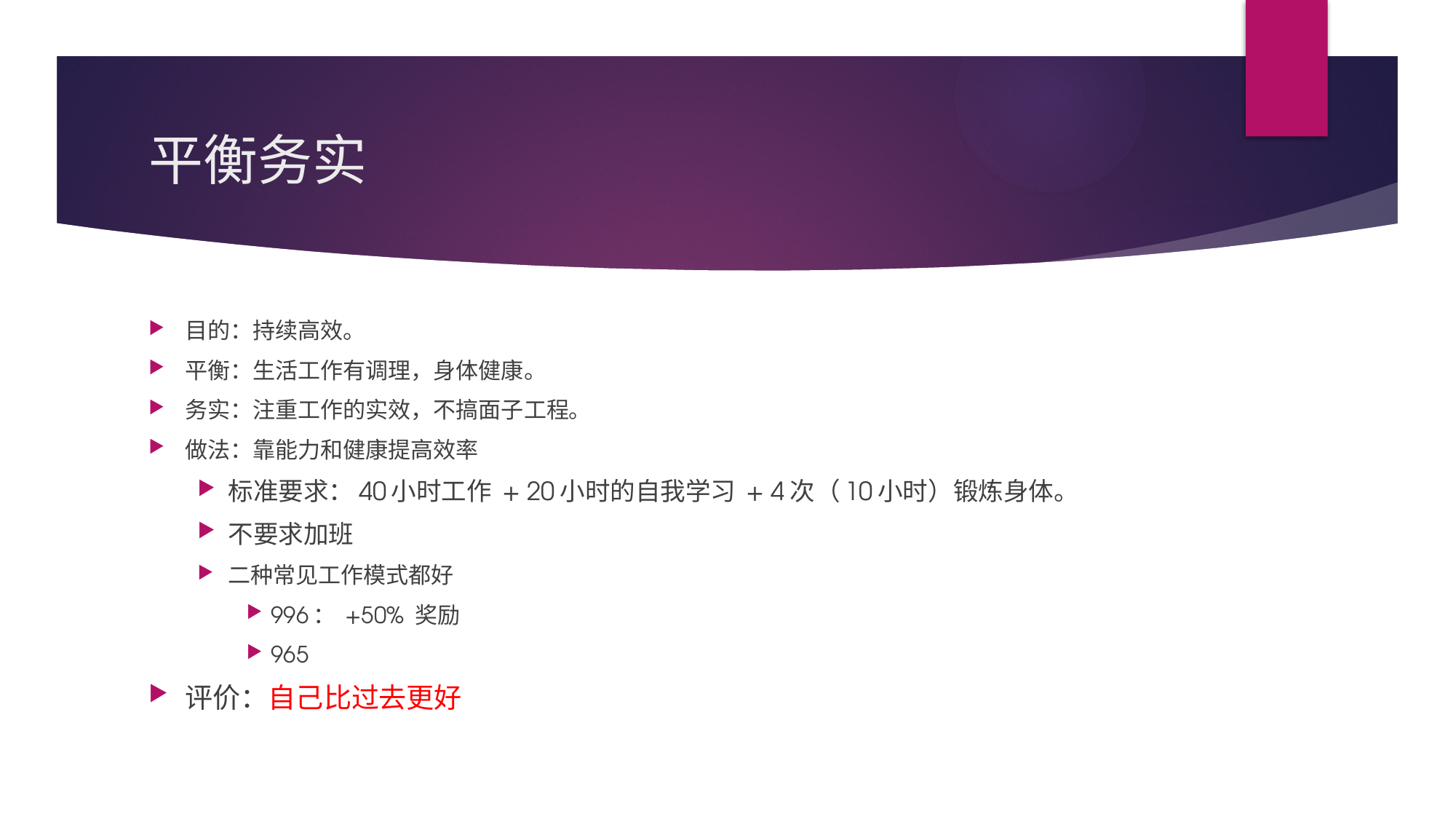

# 平衡务实
目的：持续高效。
平衡：生活工作有调理，身体健康。
务实：注重工作的实效，不搞面子工程。
做法：靠能力和健康提高效率
标准要求：40小时工作 + 20小时的自我学习 + 4次（10小时）锻炼身体。
不要求加班
二种常见工作模式都好
996： +50% 奖励
965
评价：自己比过去更好